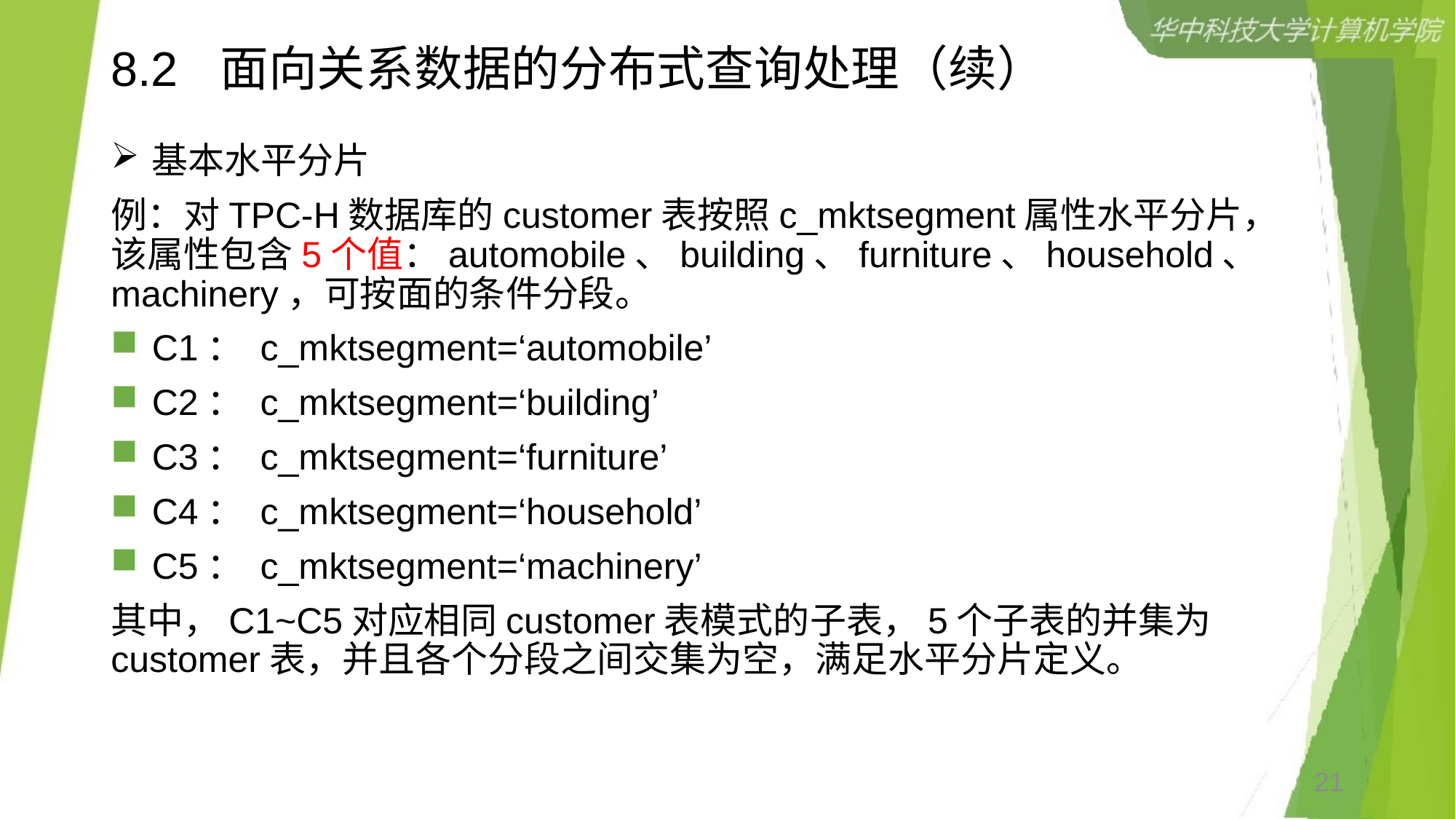

# 8.2	面向关系数据的分布式查询处理（续）
基本水平分片
例：对TPC-H数据库的customer表按照c_mktsegment属性水平分片，该属性包含5个值：automobile、building、furniture、household、machinery，可按面的条件分段。
C1： c_mktsegment=‘automobile’
C2： c_mktsegment=‘building’
C3： c_mktsegment=‘furniture’
C4： c_mktsegment=‘household’
C5： c_mktsegment=‘machinery’
其中，C1~C5对应相同customer表模式的子表，5个子表的并集为customer表，并且各个分段之间交集为空，满足水平分片定义。

21